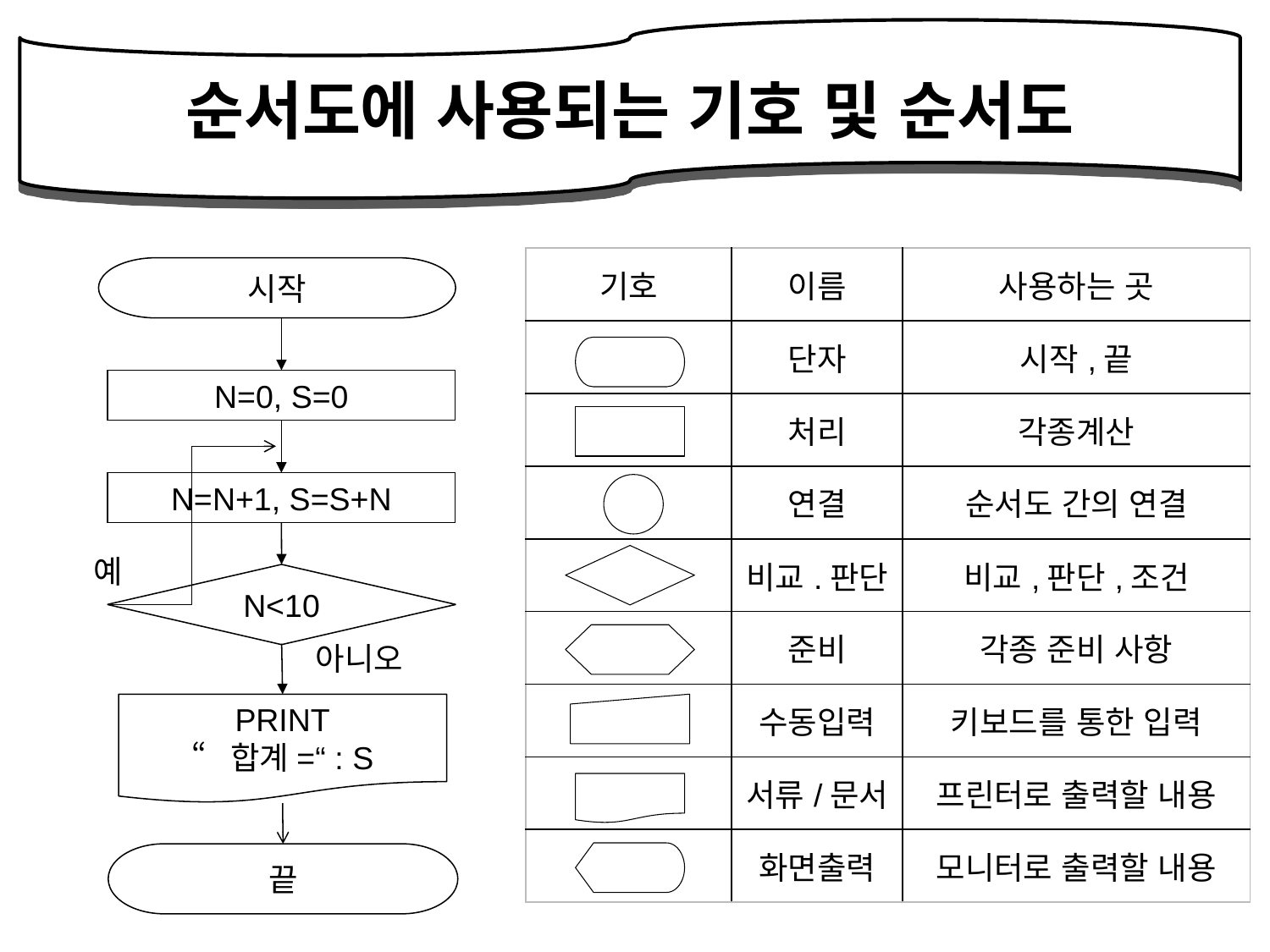

순서도에 사용되는 기호 및 순서도
| 기호 | 이름 | 사용하는 곳 |
| --- | --- | --- |
|  | 단자 | 시작,끝 |
|  | 처리 | 각종계산 |
|  | 연결 | 순서도 간의 연결 |
|  | 비교.판단 | 비교,판단,조건 |
|  | 준비 | 각종 준비 사항 |
|  | 수동입력 | 키보드를 통한 입력 |
|  | 서류/문서 | 프린터로 출력할 내용 |
|  | 화면출력 | 모니터로 출력할 내용 |
시작
N=0, S=0
N=N+1, S=S+N
예
N<10
아니오
PRINT
“합계=“ : S
끝